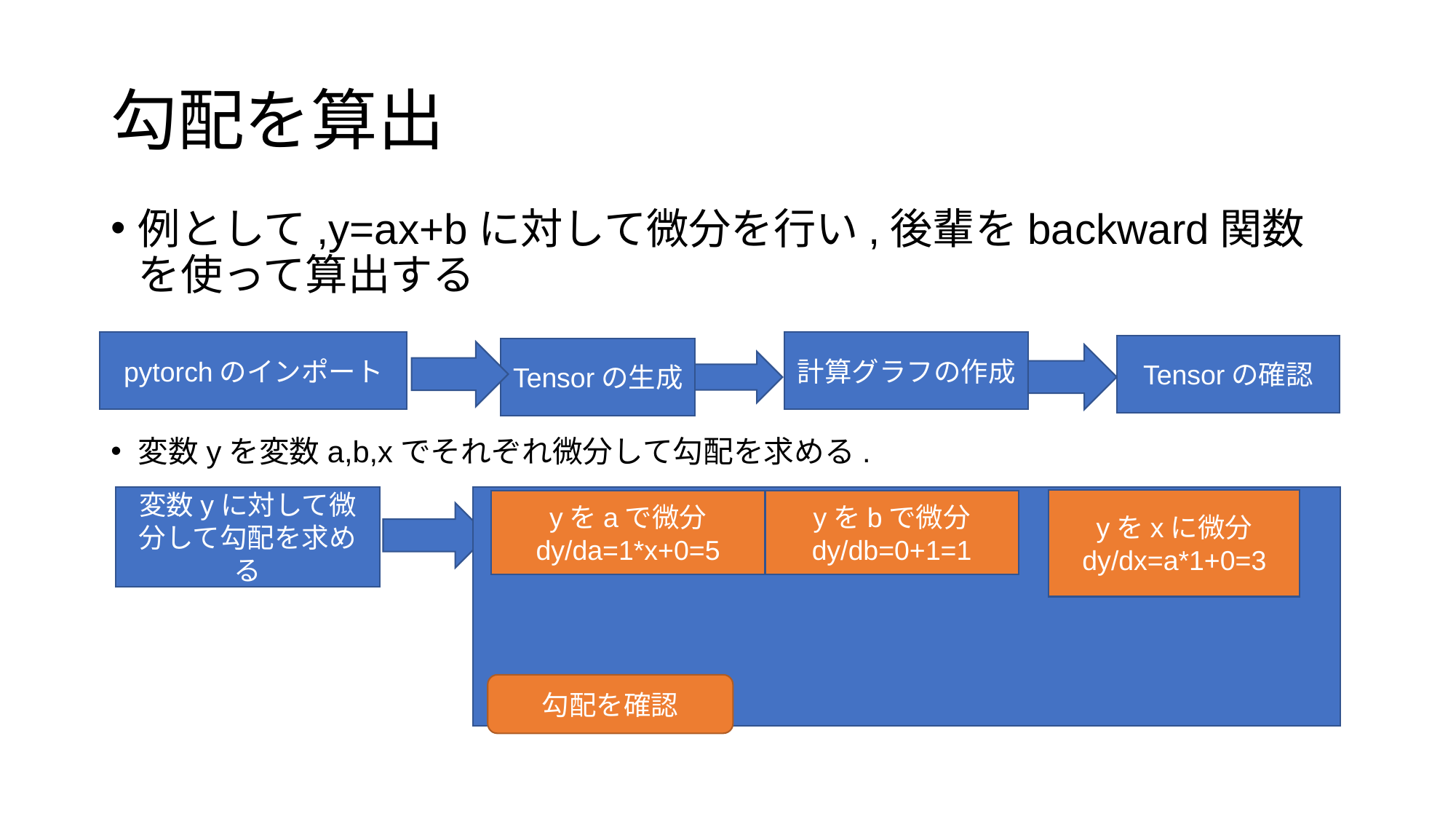

# 勾配を算出
例として,y=ax+bに対して微分を行い,後輩をbackward関数を使って算出する

変数yを変数a,b,xでそれぞれ微分して勾配を求める.

pytorchのインポート
計算グラフの作成
Tensorの確認
Tensorの生成

変数yに対して微分して勾配を求める

yをxに微分
dy/dx=a*1+0=3
yをaで微分
dy/da=1*x+0=5
yをbで微分
dy/db=0+1=1

勾配を確認